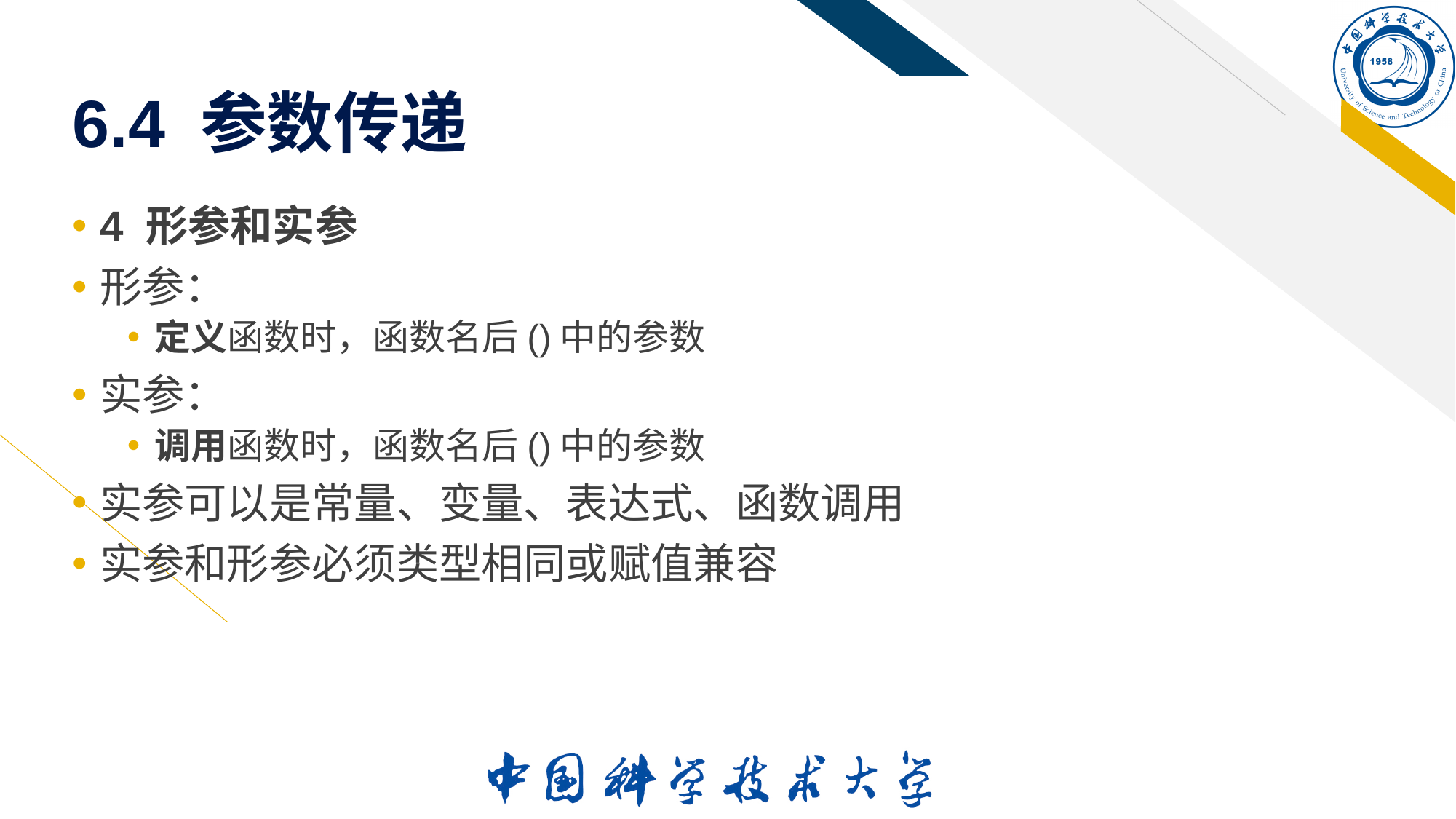

# 6.4 参数传递
4 形参和实参
形参：
定义函数时，函数名后()中的参数
实参：
调用函数时，函数名后()中的参数
实参可以是常量、变量、表达式、函数调用
实参和形参必须类型相同或赋值兼容